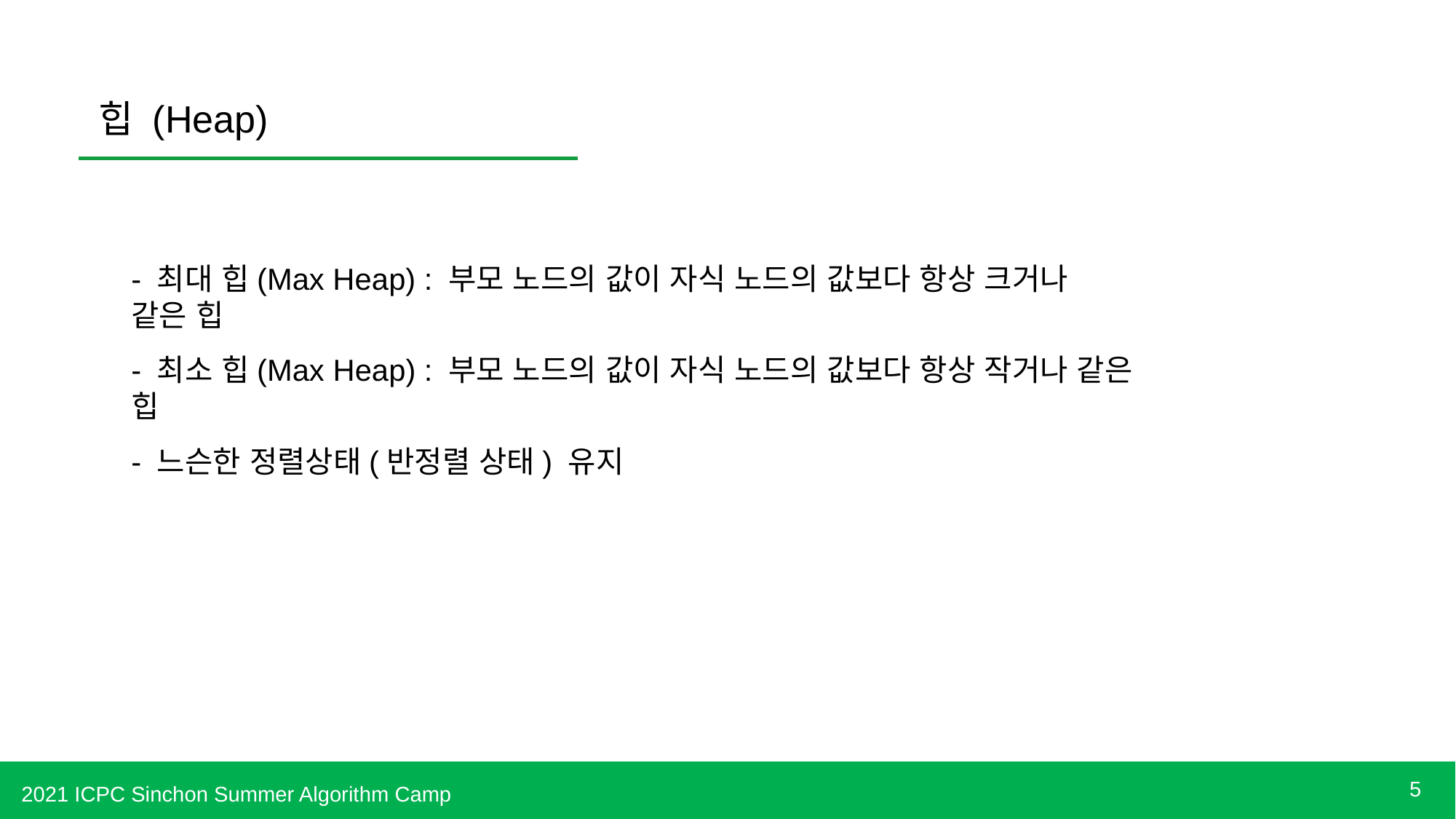

힙 (Heap)
- 최대 힙(Max Heap) : 부모 노드의 값이 자식 노드의 값보다 항상 크거나 같은 힙
- 최소 힙(Max Heap) : 부모 노드의 값이 자식 노드의 값보다 항상 작거나 같은 힙
- 느슨한 정렬상태(반정렬 상태) 유지

5
2021 ICPC Sinchon Summer Algorithm Camp